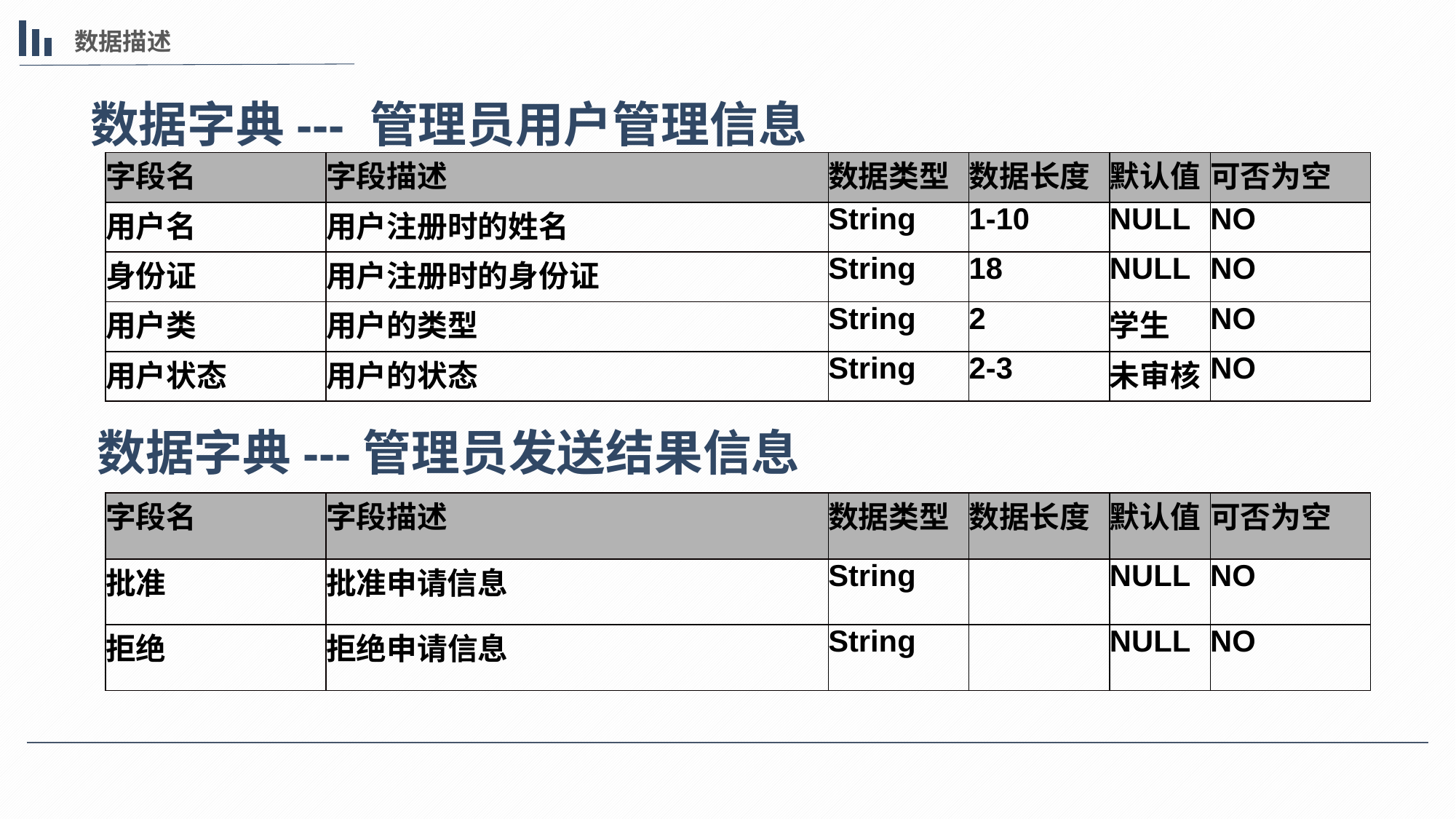

数据描述

数据字典--- 管理员用户管理信息

| 字段名 | 字段描述 | 数据类型 | 数据长度 | 默认值 | 可否为空 |
| --- | --- | --- | --- | --- | --- |
| 用户名 | 用户注册时的姓名 | String | 1-10 | NULL | NO |
| 身份证 | 用户注册时的身份证 | String | 18 | NULL | NO |
| 用户类 | 用户的类型 | String | 2 | 学生 | NO |
| 用户状态 | 用户的状态 | String | 2-3 | 未审核 | NO |
数据字典---管理员发送结果信息
| 字段名 | 字段描述 | 数据类型 | 数据长度 | 默认值 | 可否为空 |
| --- | --- | --- | --- | --- | --- |
| 批准 | 批准申请信息 | String |  | NULL | NO |
| 拒绝 | 拒绝申请信息 | String |  | NULL | NO |